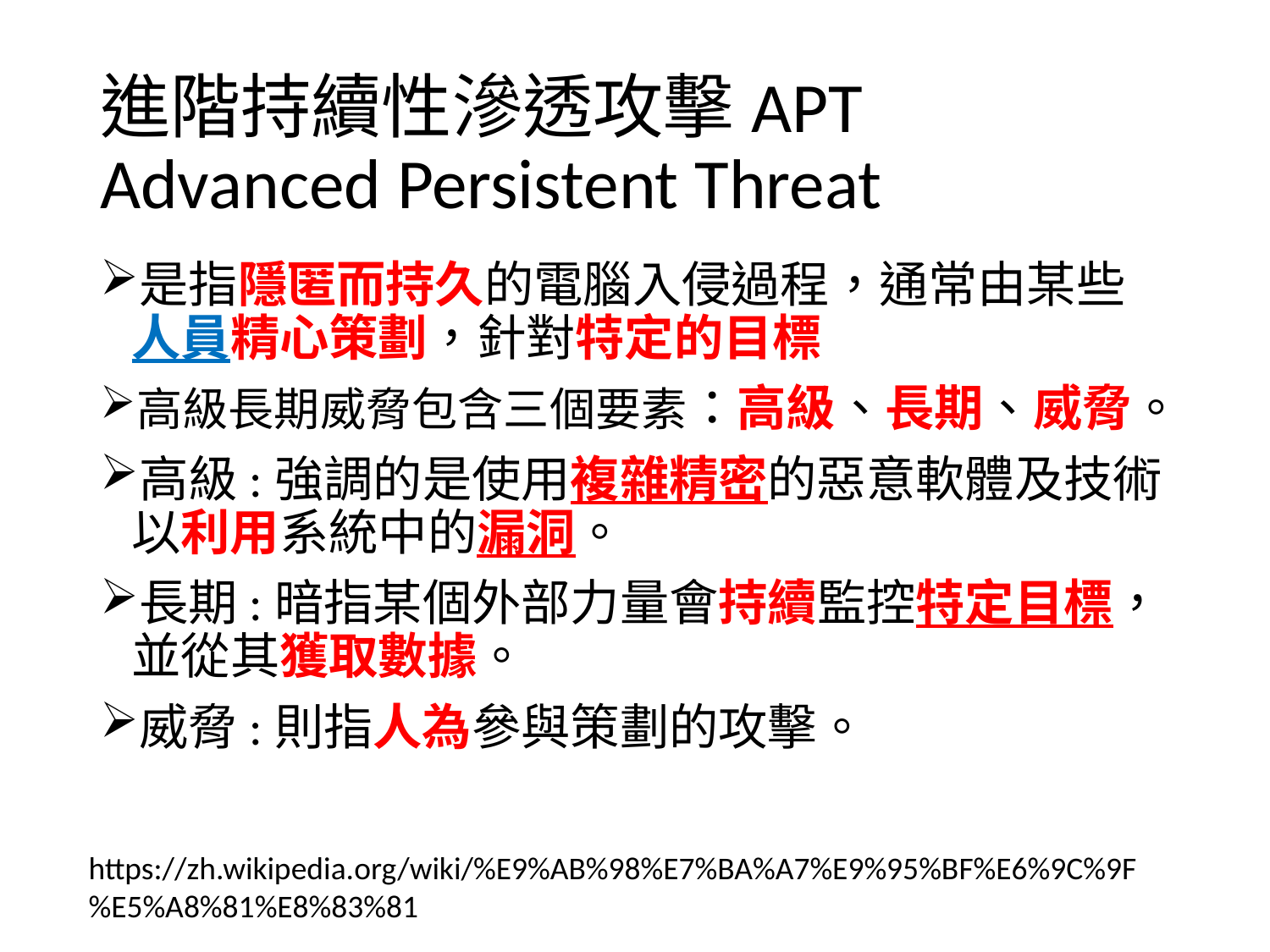

# 進階持續性滲透攻擊APT Advanced Persistent Threat
是指隱匿而持久的電腦入侵過程，通常由某些人員精心策劃，針對特定的目標
高級長期威脅包含三個要素：高級、長期、威脅。
高級:強調的是使用複雜精密的惡意軟體及技術以利用系統中的漏洞。
長期:暗指某個外部力量會持續監控特定目標，並從其獲取數據。
威脅:則指人為參與策劃的攻擊。
https://zh.wikipedia.org/wiki/%E9%AB%98%E7%BA%A7%E9%95%BF%E6%9C%9F%E5%A8%81%E8%83%81